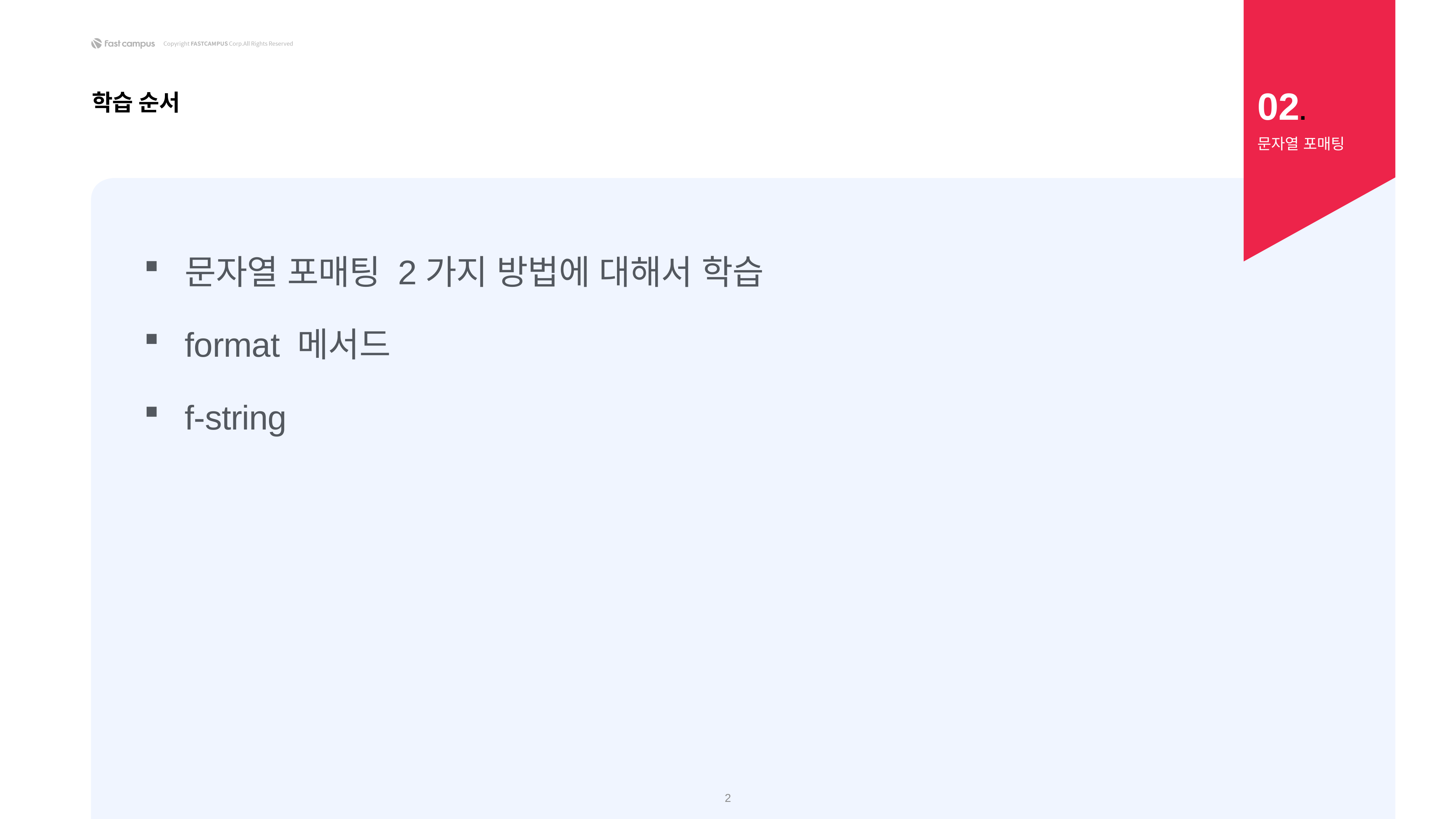

02.
학습 순서
문자열 포매팅
문자열 포매팅 2가지 방법에 대해서 학습
format 메서드
f-string
2